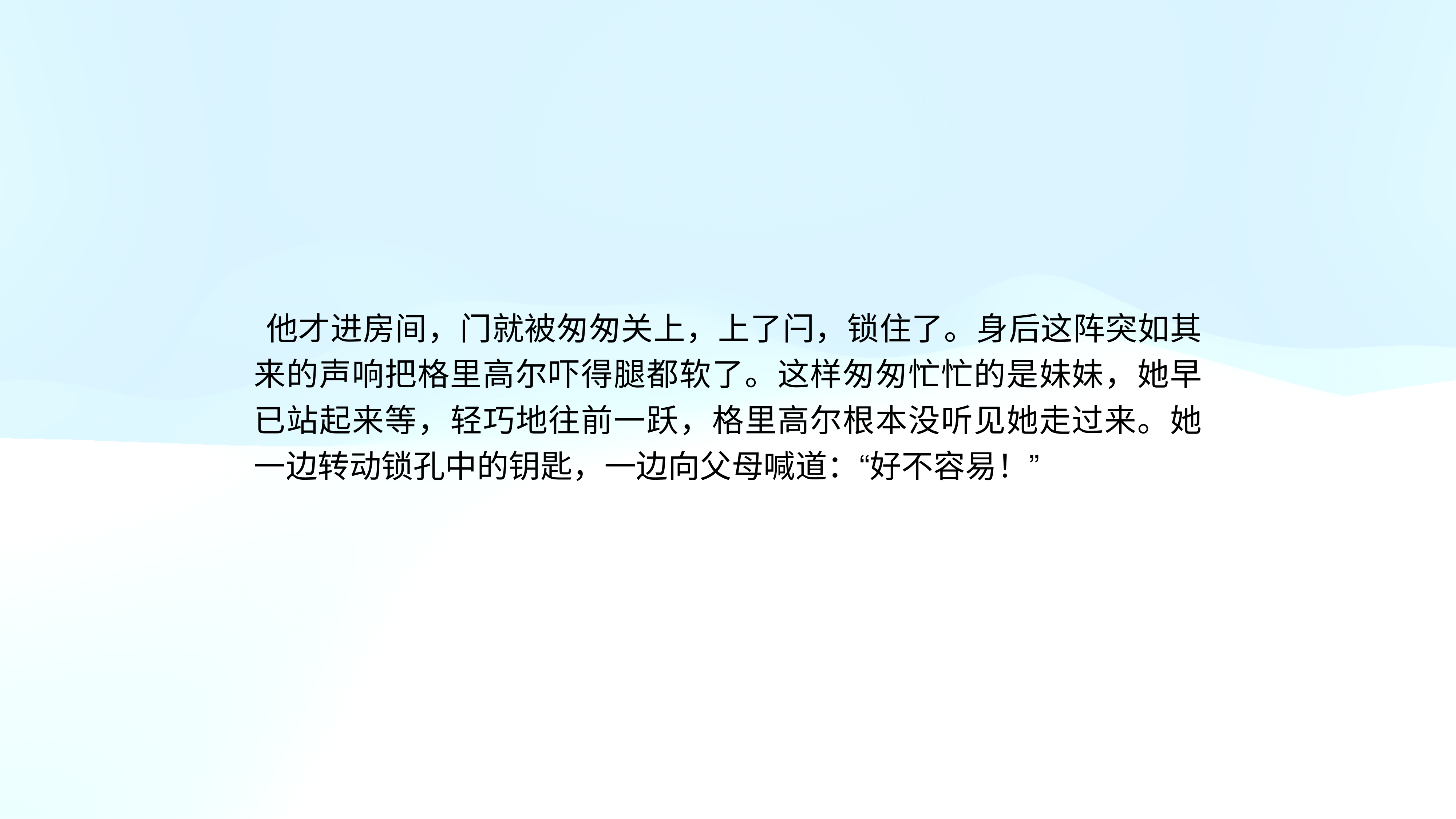

他才进房间，门就被匆匆关上，上了闩，锁住了。身后这阵突如其来的声响把格里高尔吓得腿都软了。这样匆匆忙忙的是妹妹，她早已站起来等，轻巧地往前一跃，格里高尔根本没听见她走过来。她一边转动锁孔中的钥匙，一边向父母喊道：“好不容易！”